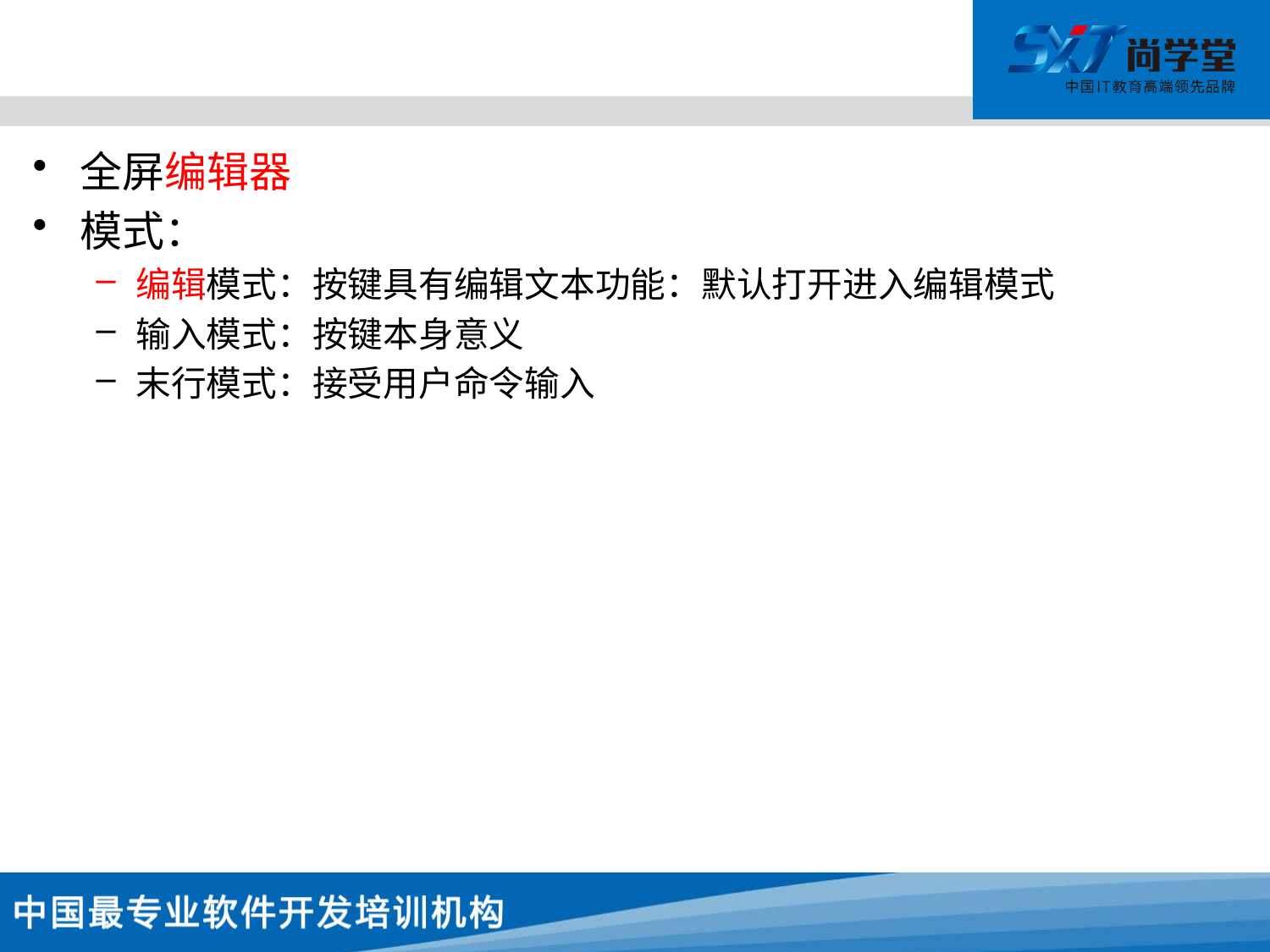

#
全屏编辑器
模式：
编辑模式：按键具有编辑文本功能：默认打开进入编辑模式
输入模式：按键本身意义
末行模式：接受用户命令输入